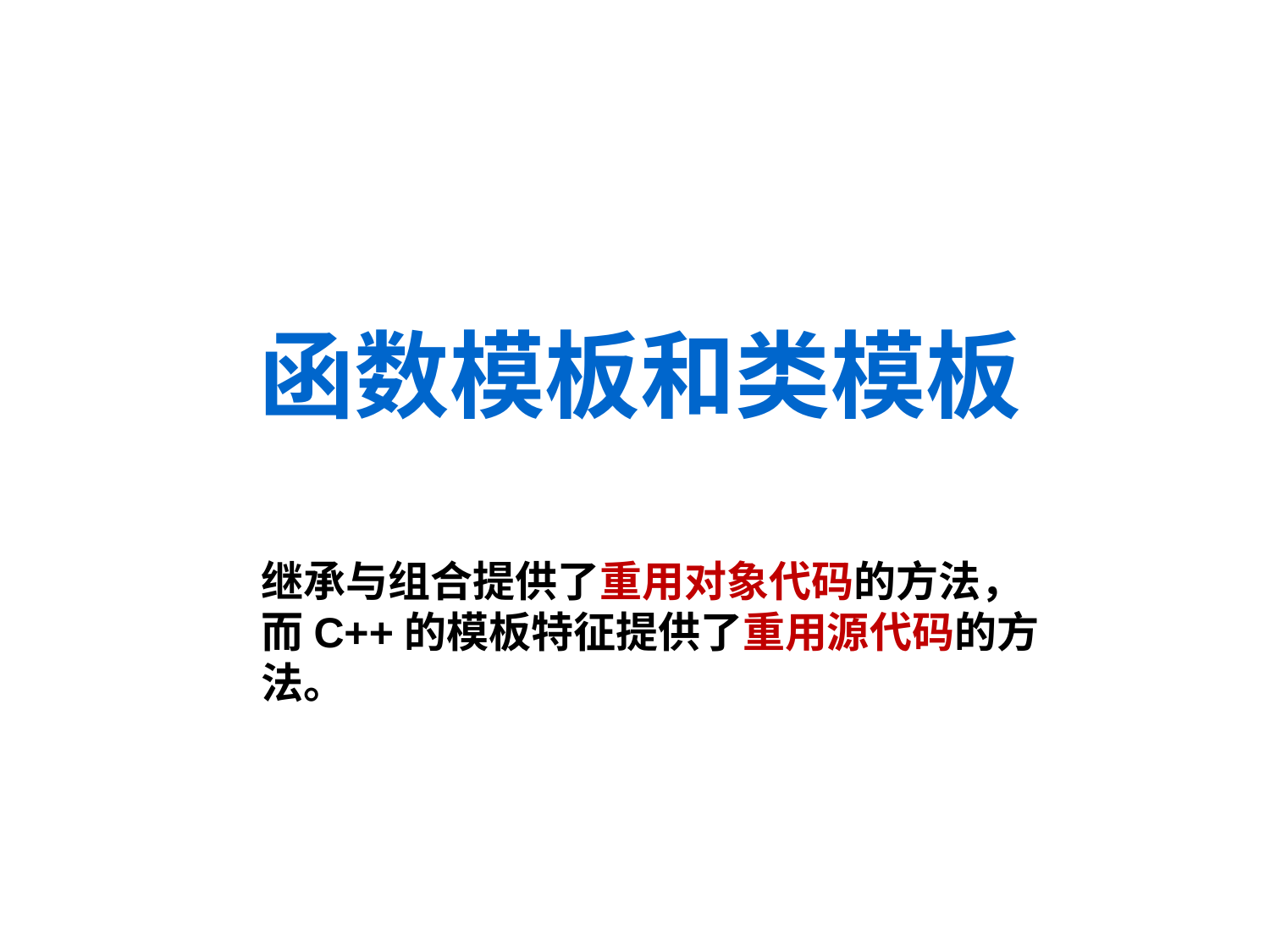

函数模板和类模板
继承与组合提供了重用对象代码的方法，
而C++的模板特征提供了重用源代码的方法。